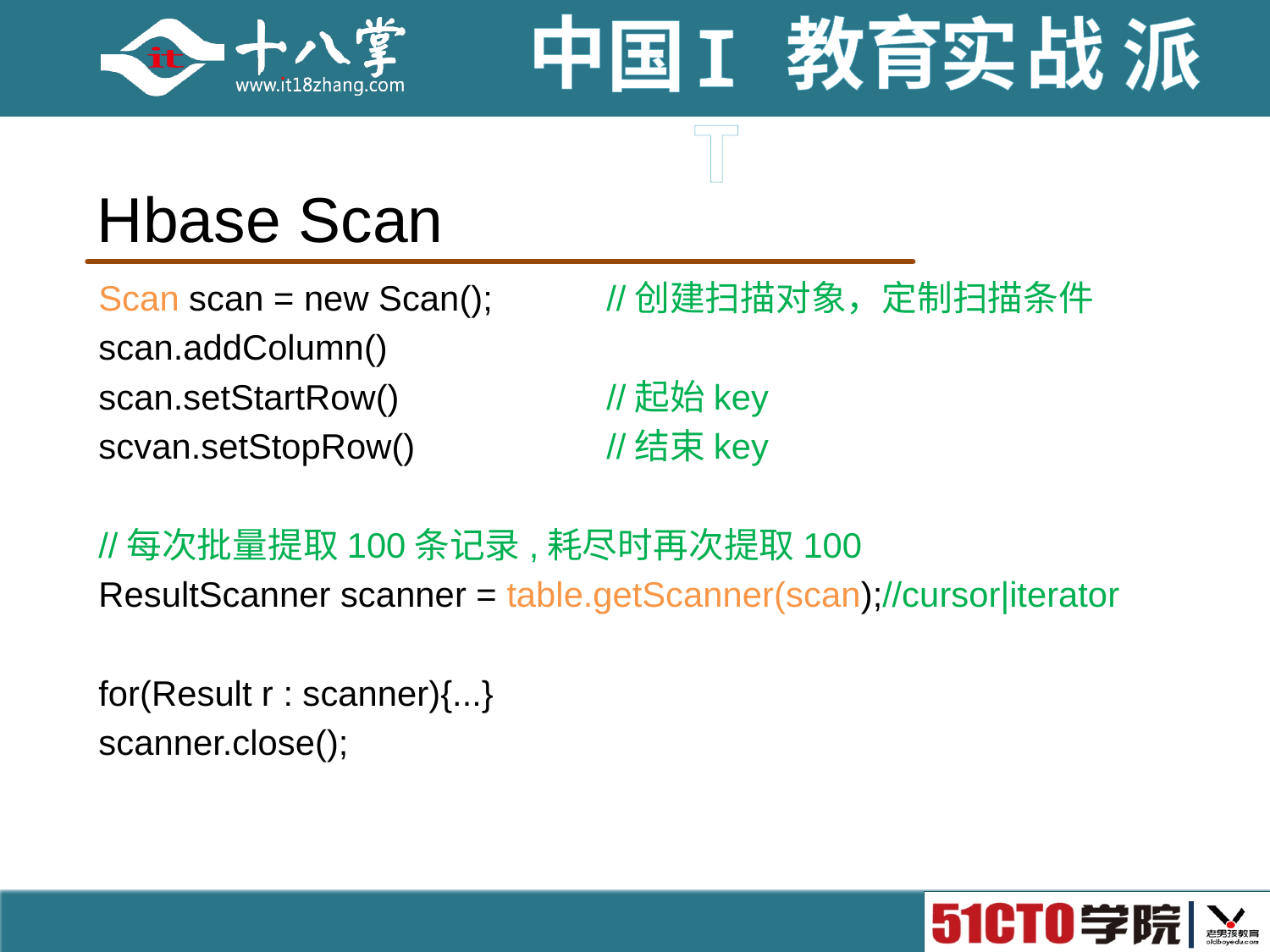

# Hbase Scan
Scan scan = new Scan();	//创建扫描对象，定制扫描条件
scan.addColumn()
scan.setStartRow()		//起始key
scvan.setStopRow()		//结束key

//每次批量提取100条记录,耗尽时再次提取100
ResultScanner scanner = table.getScanner(scan);//cursor|iterator

for(Result r : scanner){...}
scanner.close();